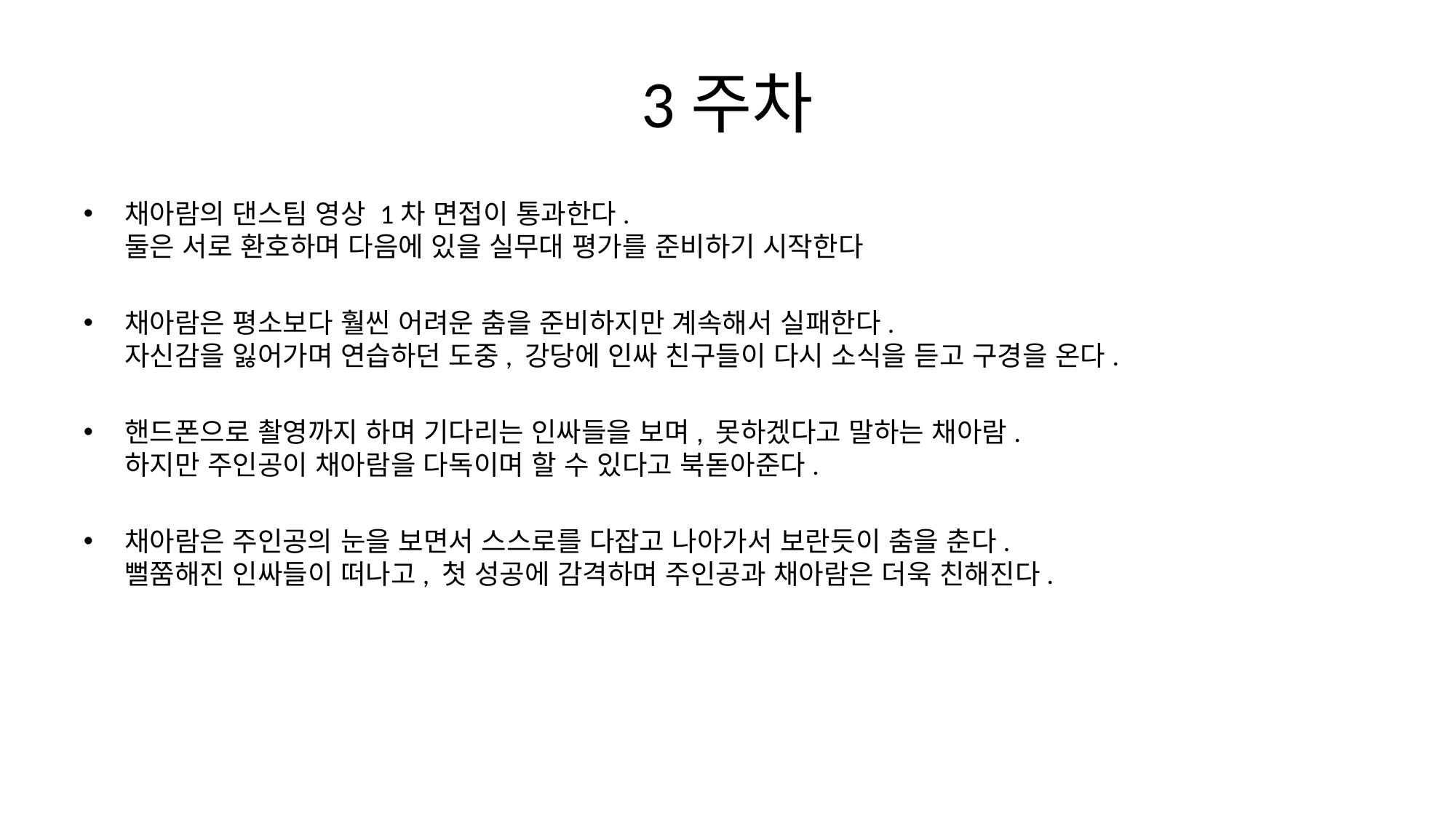

# 3주차
채아람의 댄스팀 영상 1차 면접이 통과한다.
둘은 서로 환호하며 다음에 있을 실무대 평가를 준비하기 시작한다

채아람은 평소보다 훨씬 어려운 춤을 준비하지만 계속해서 실패한다.
자신감을 잃어가며 연습하던 도중, 강당에 인싸 친구들이 다시 소식을 듣고 구경을 온다.

핸드폰으로 촬영까지 하며 기다리는 인싸들을 보며, 못하겠다고 말하는 채아람.
하지만 주인공이 채아람을 다독이며 할 수 있다고 북돋아준다.

채아람은 주인공의 눈을 보면서 스스로를 다잡고 나아가서 보란듯이 춤을 춘다.
뻘쭘해진 인싸들이 떠나고, 첫 성공에 감격하며 주인공과 채아람은 더욱 친해진다.